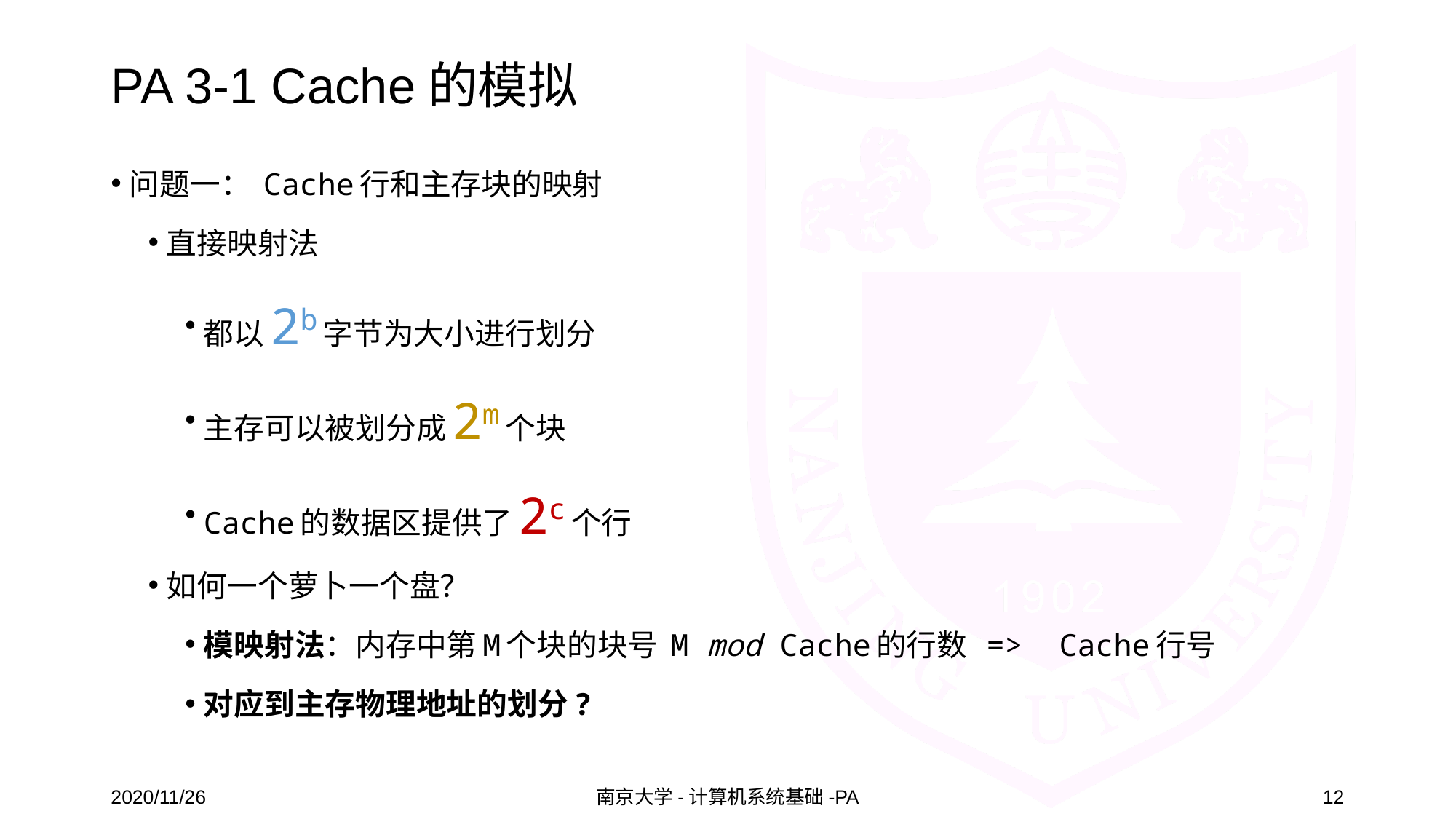

# PA 3-1 Cache的模拟
问题一： Cache行和主存块的映射
直接映射法
都以2b字节为大小进行划分
主存可以被划分成2m个块
Cache的数据区提供了2c个行
如何一个萝卜一个盘？
模映射法：内存中第M个块的块号 M mod Cache的行数  =>  Cache行号
对应到主存物理地址的划分?
2020/11/26
南京大学-计算机系统基础-PA
12